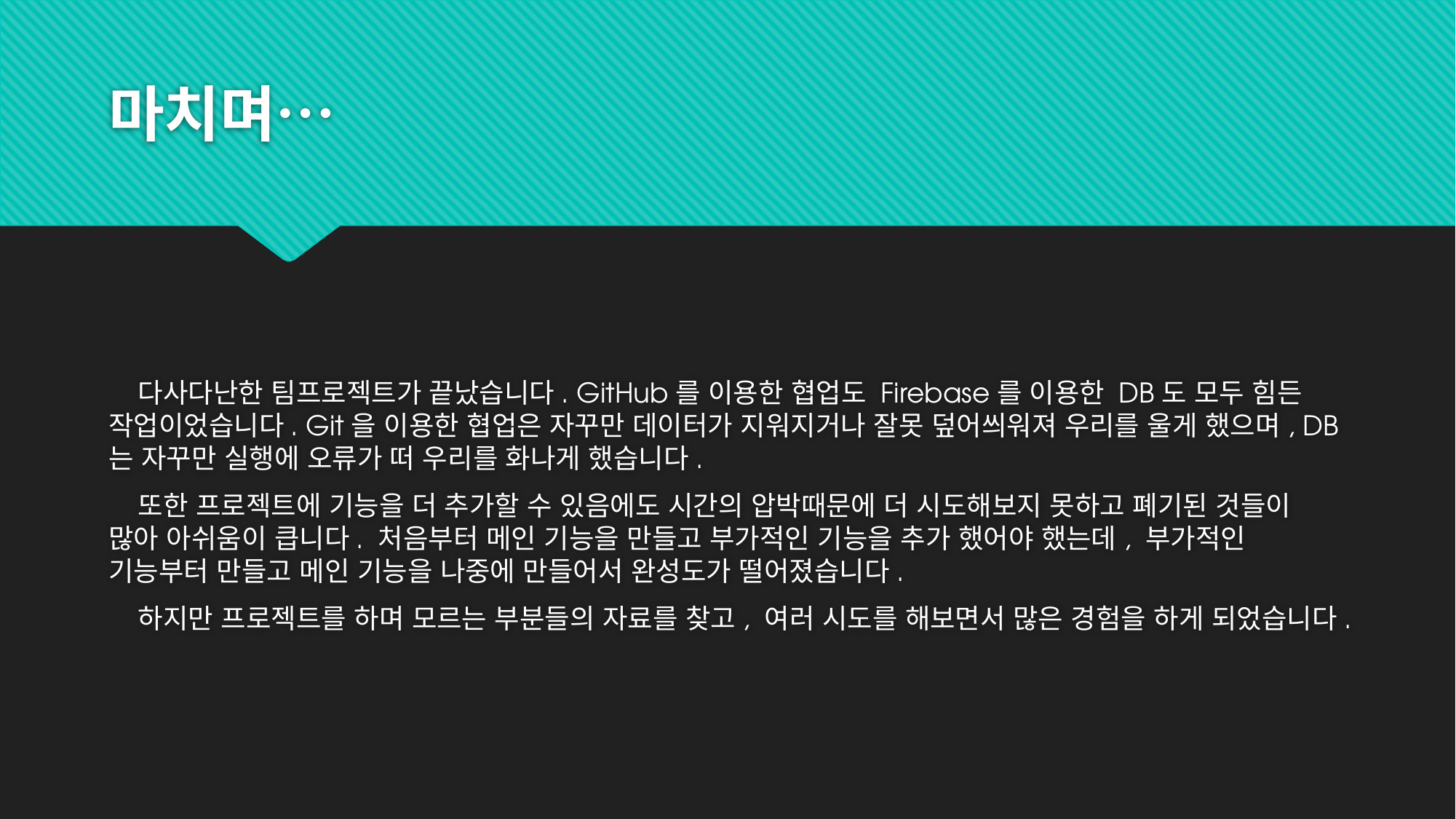

# 마치며…
   다사다난한 팀프로젝트가 끝났습니다. GitHub를 이용한 협업도 Firebase를 이용한 DB도 모두 힘든 작업이었습니다. Git을 이용한 협업은 자꾸만 데이터가 지워지거나 잘못 덮어씌워져 우리를 울게 했으며, DB는 자꾸만 실행에 오류가 떠 우리를 화나게 했습니다.
   또한 프로젝트에 기능을 더 추가할 수 있음에도 시간의 압박때문에 더 시도해보지 못하고 폐기된 것들이 많아 아쉬움이 큽니다. 처음부터 메인 기능을 만들고 부가적인 기능을 추가 했어야 했는데, 부가적인 기능부터 만들고 메인 기능을 나중에 만들어서 완성도가 떨어졌습니다.
   하지만 프로젝트를 하며 모르는 부분들의 자료를 찾고, 여러 시도를 해보면서 많은 경험을 하게 되었습니다.